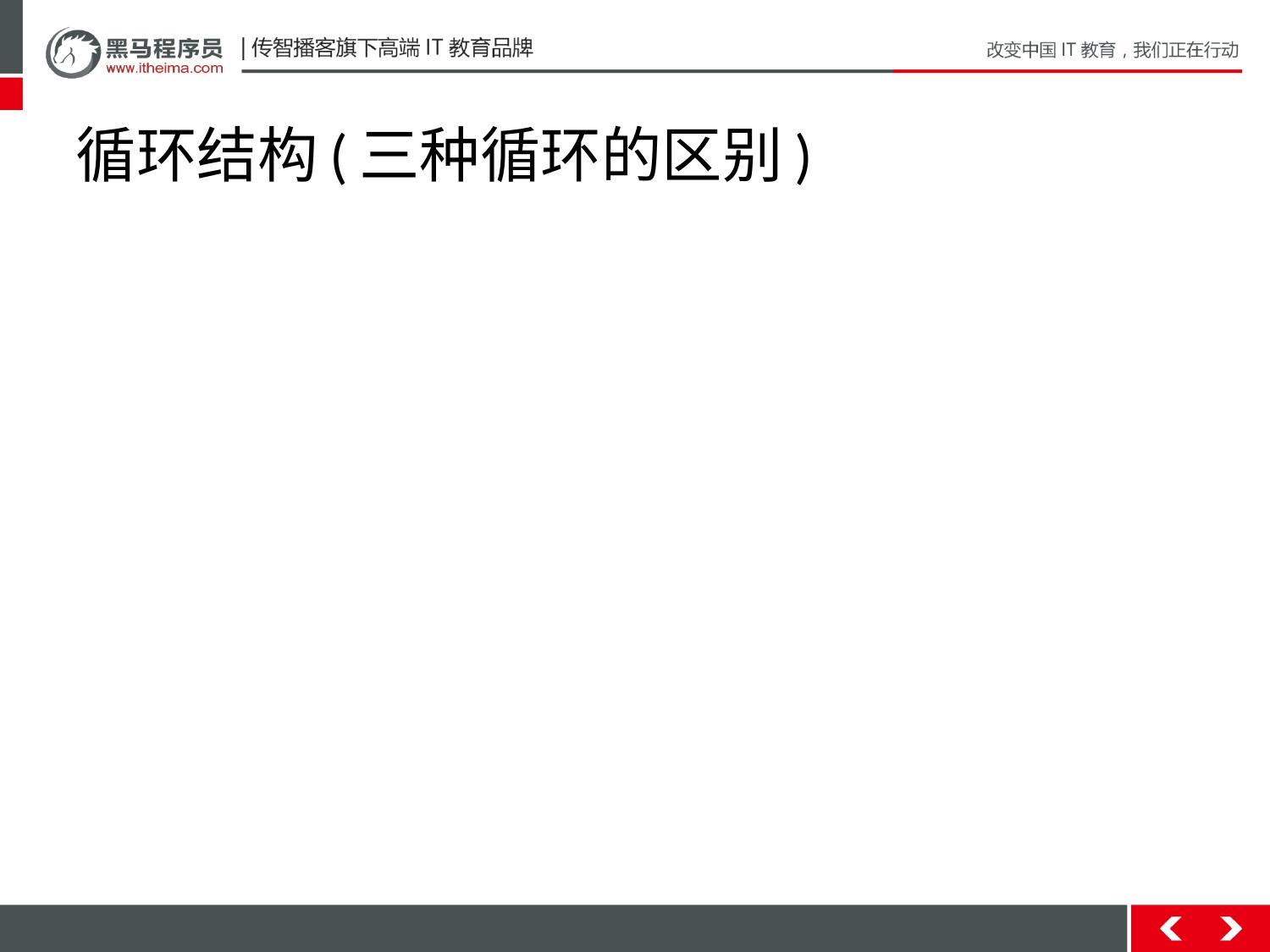

# 循环结构(三种循环的区别)
虽然可以完成同样的功能，但是还是有小区别：
do…while循环至少会执行一次循环体。
for循环和while循环只有在条件成立的时候才会去执行循环体
for循环语句和while循环语句的小区别：
使用区别：控制条件语句所控制的那个变量，在for循环结束后，就不能再被访问到了，而while循环结束还可以继续使用，如果你想继续使用，就用while，否则推荐使用for。原因是for循环结束，该变量就从内存中消失，能够提高内存的使用效率。